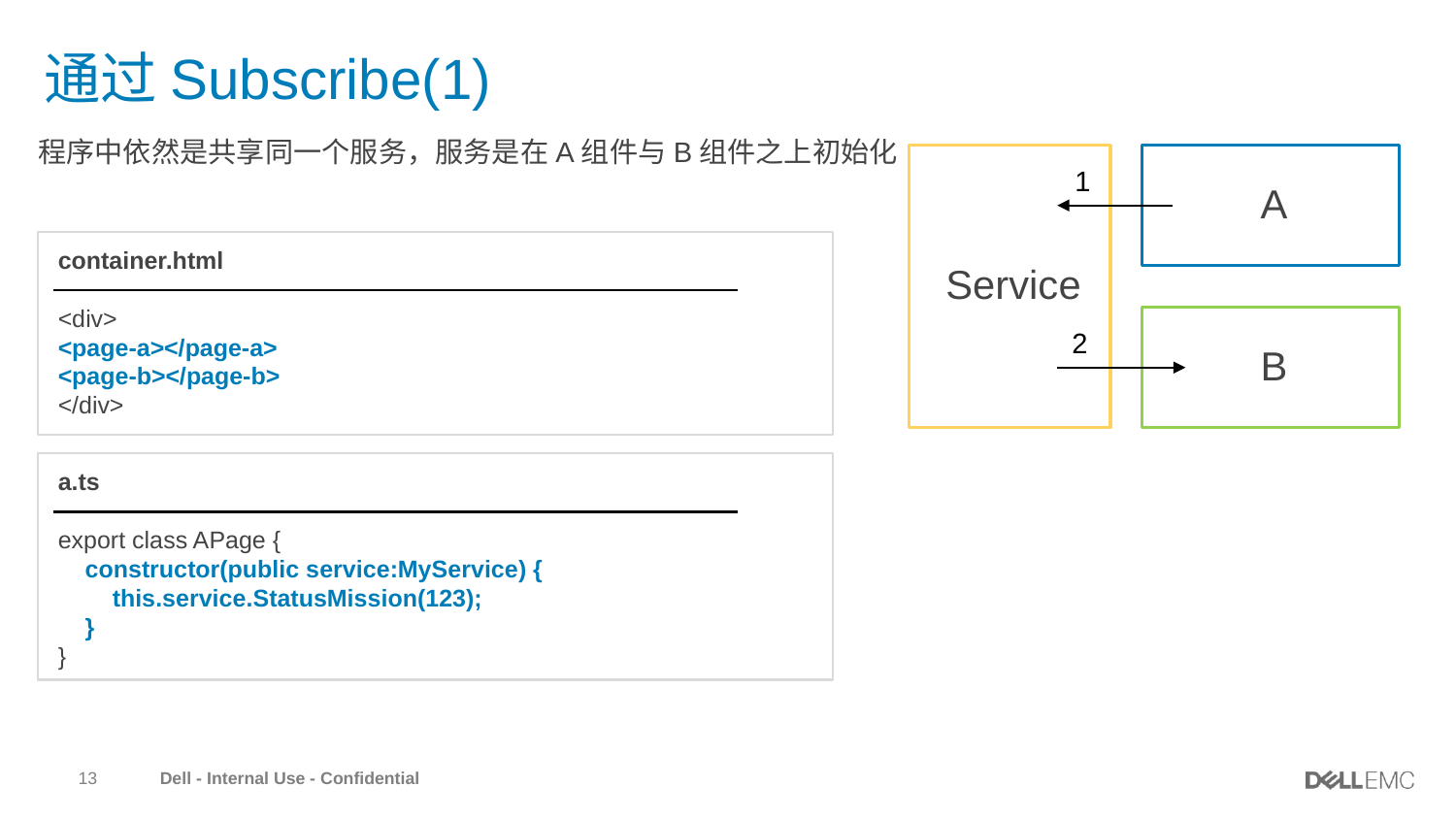

# 通过Subscribe(1)
程序中依然是共享同一个服务，服务是在A组件与B组件之上初始化
Service
A
1

container.html

<div>
<page-a></page-a>
<page-b></page-b>
</div>
B
2

a.ts

export class APage {
    constructor(public service:MyService) {
        this.service.StatusMission(123);
    }
}